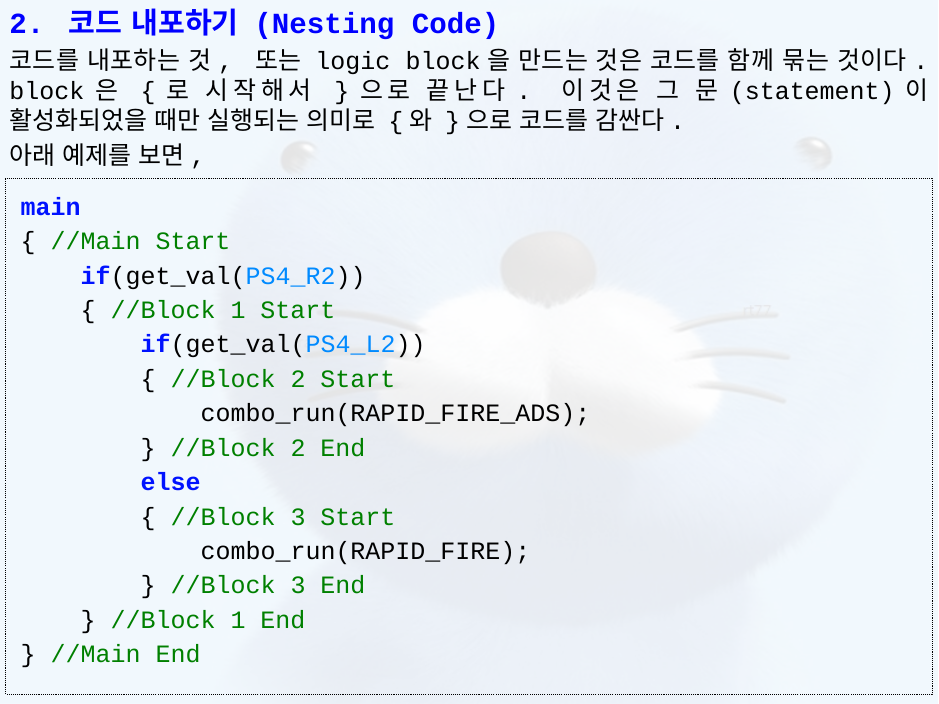

2. 코드 내포하기 (Nesting Code)
코드를 내포하는 것, 또는 logic block을 만드는 것은 코드를 함께 묶는 것이다. block은 {로 시작해서 }으로 끝난다. 이것은 그 문(statement)이 활성화되었을 때만 실행되는 의미로 {와 }으로 코드를 감싼다.
아래 예제를 보면,

main
{ //Main Start
    if(get_val(PS4_R2))
    { //Block 1 Start
        if(get_val(PS4_L2))
        { //Block 2 Start
            combo_run(RAPID_FIRE_ADS);
        } //Block 2 End
        else
        { //Block 3 Start
            combo_run(RAPID_FIRE);
        } //Block 3 End
    } //Block 1 End
} //Main End